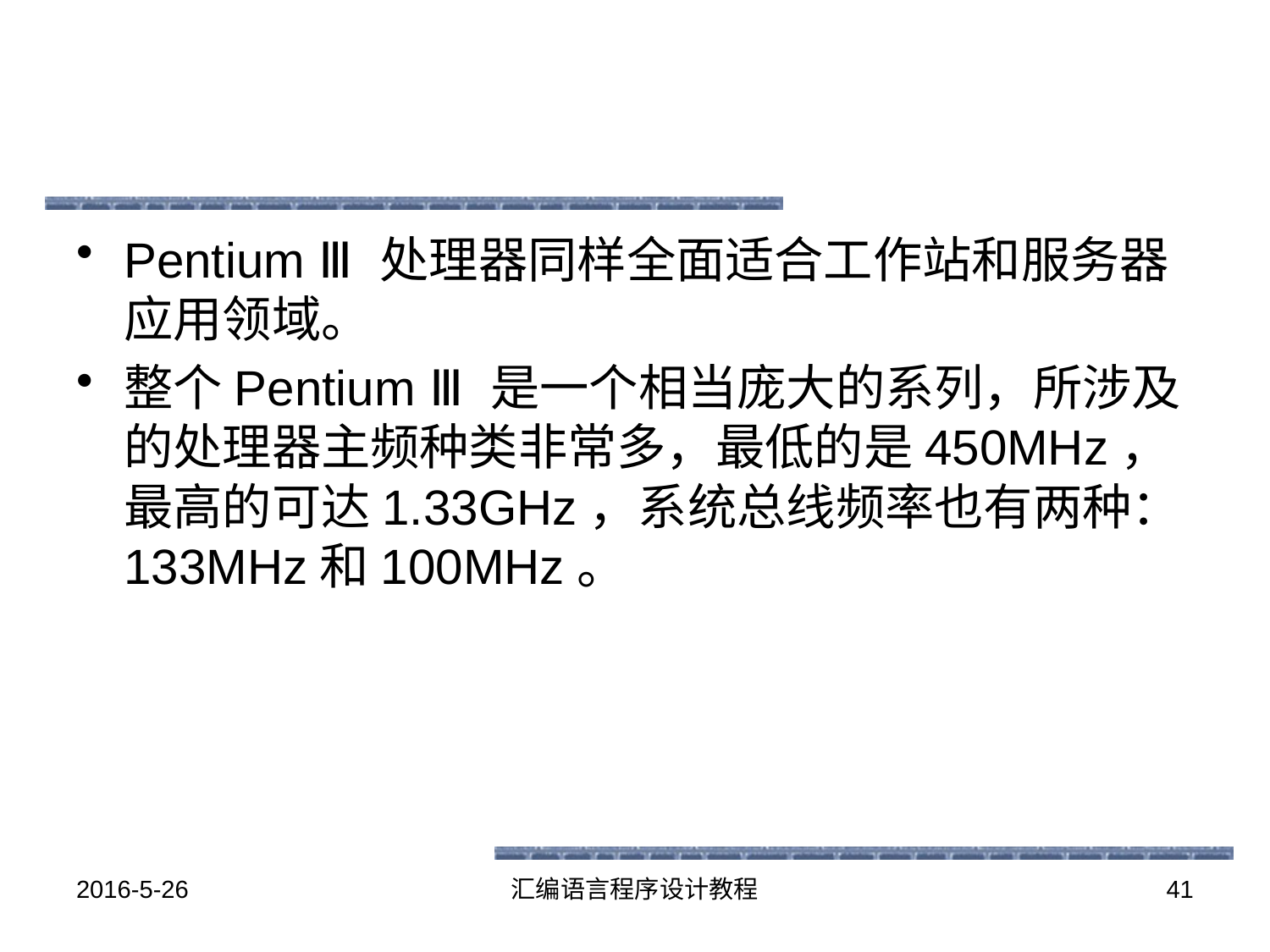

Pentium Ⅲ处理器同样全面适合工作站和服务器应用领域。
整个Pentium Ⅲ是一个相当庞大的系列，所涉及的处理器主频种类非常多，最低的是450MHz，最高的可达1.33GHz，系统总线频率也有两种：133MHz和100MHz。
2016-5-26
汇编语言程序设计教程
41